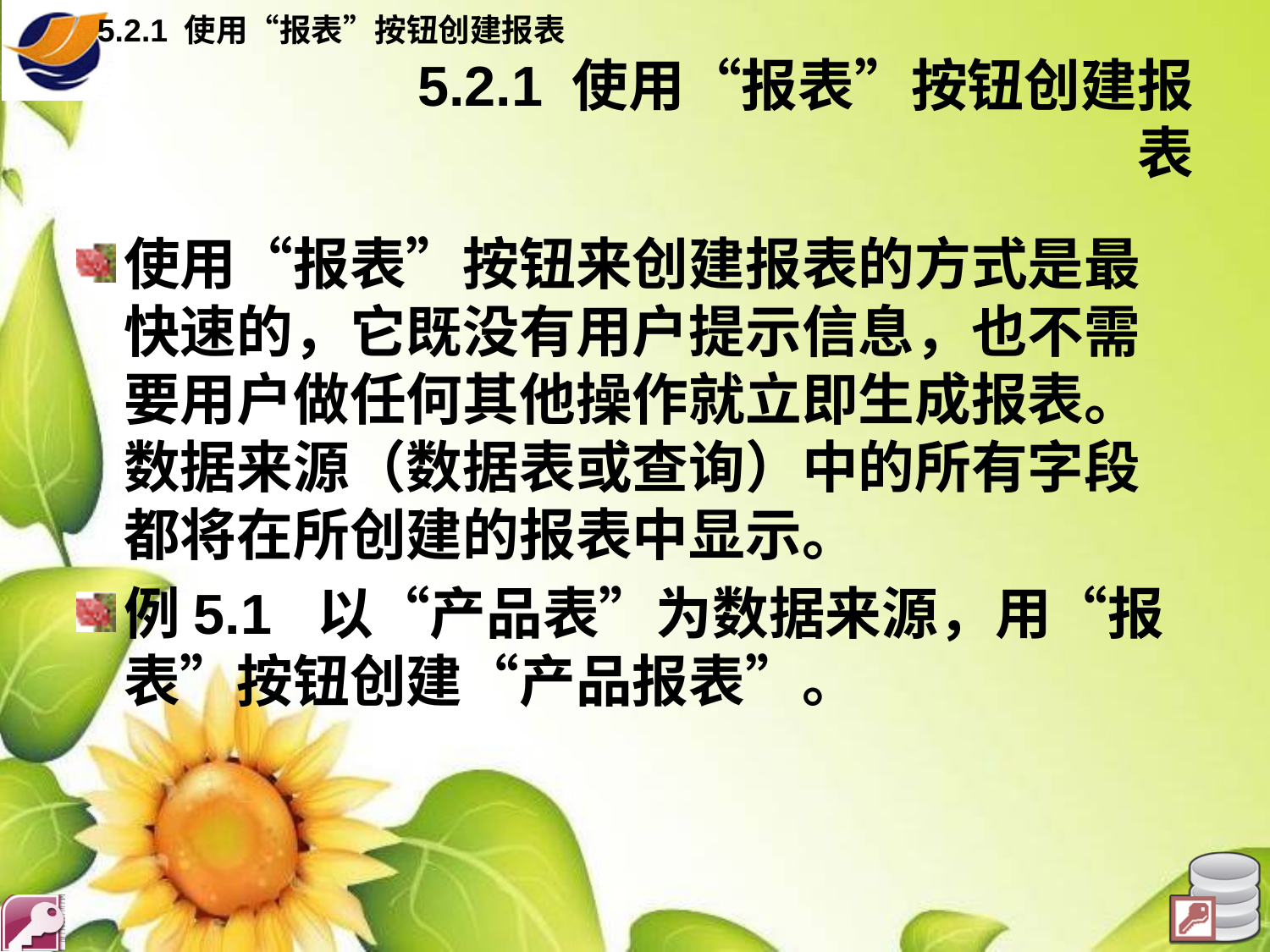

5.2.1 使用“报表”按钮创建报表
# 5.2.1 使用“报表”按钮创建报表
使用“报表”按钮来创建报表的方式是最快速的，它既没有用户提示信息，也不需要用户做任何其他操作就立即生成报表。数据来源（数据表或查询）中的所有字段都将在所创建的报表中显示。
例5.1  以“产品表”为数据来源，用“报表”按钮创建“产品报表”。